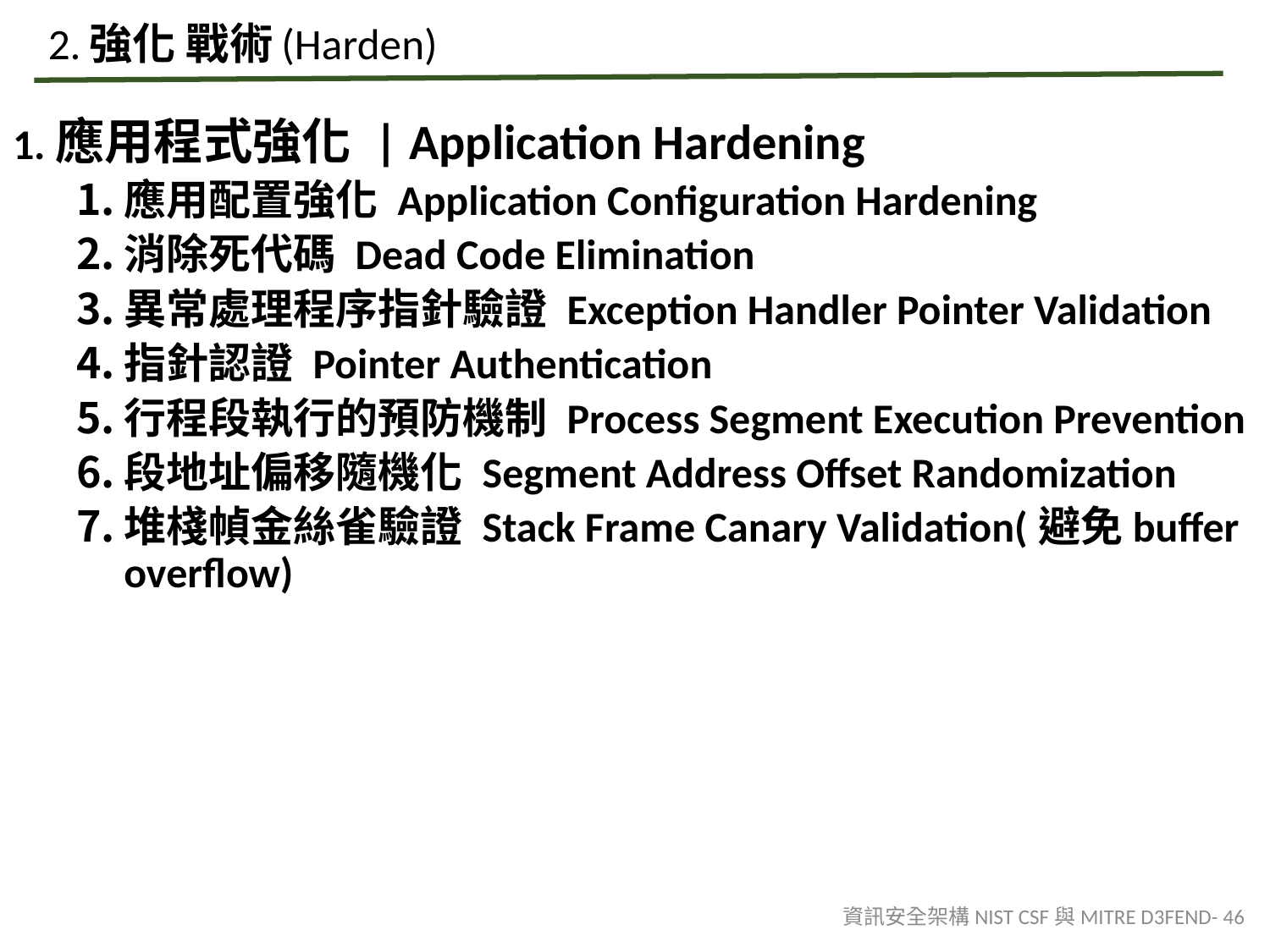

# 2.強化 戰術(Harden)
1.應用程式強化 | Application Hardening
應用配置強化 Application Configuration Hardening
消除死代碼 Dead Code Elimination
異常處理程序指針驗證 Exception Handler Pointer Validation
指針認證 Pointer Authentication
行程段執行的預防機制 Process Segment Execution Prevention
段地址偏移隨機化 Segment Address Offset Randomization
堆棧幀金絲雀驗證 Stack Frame Canary Validation(避免buffer overflow)

資訊安全架構NIST CSF與MITRE D3FEND- 46